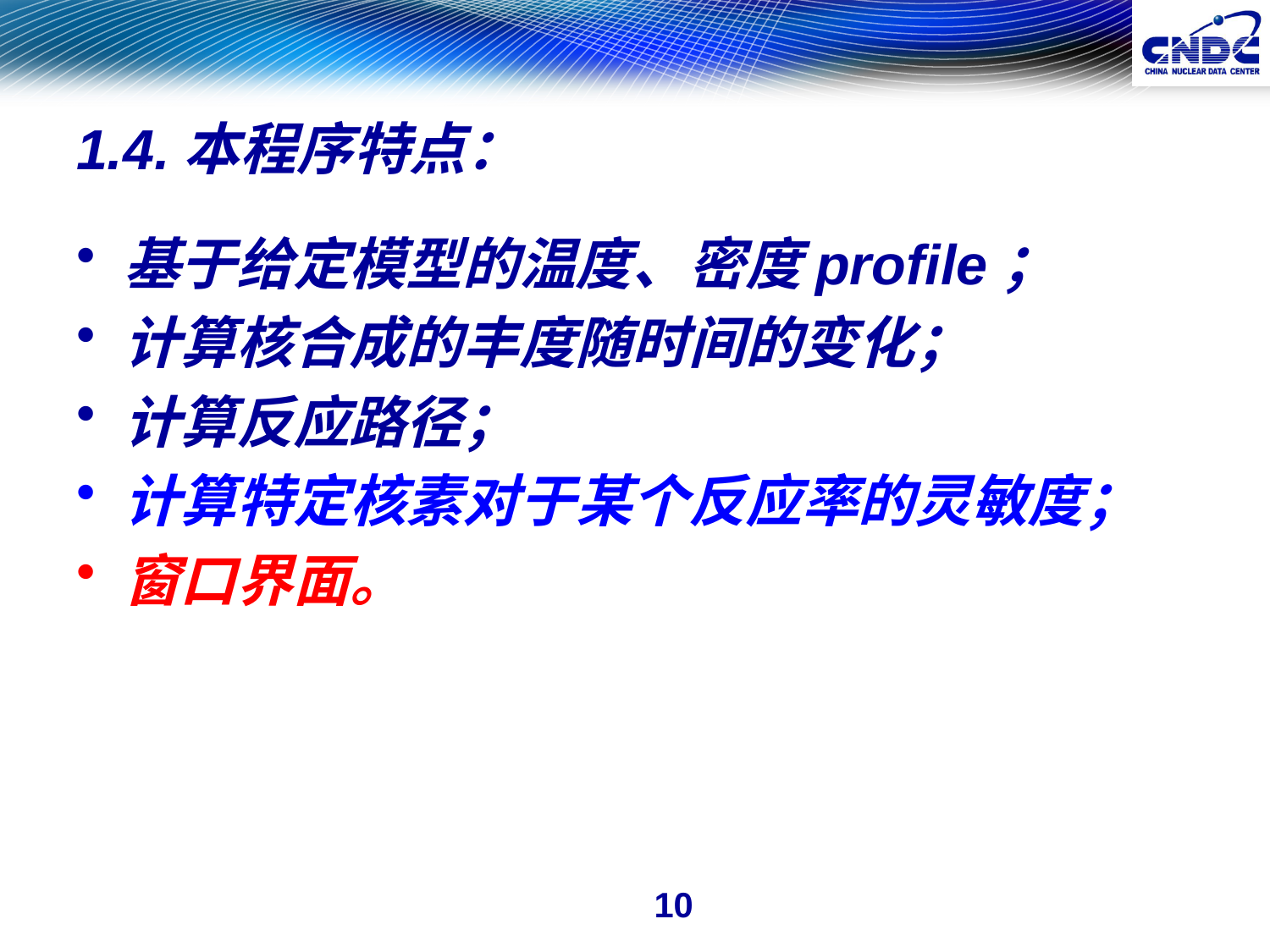

# 1.4.本程序特点：
基于给定模型的温度、密度profile；
计算核合成的丰度随时间的变化；
计算反应路径；
计算特定核素对于某个反应率的灵敏度；
窗口界面。